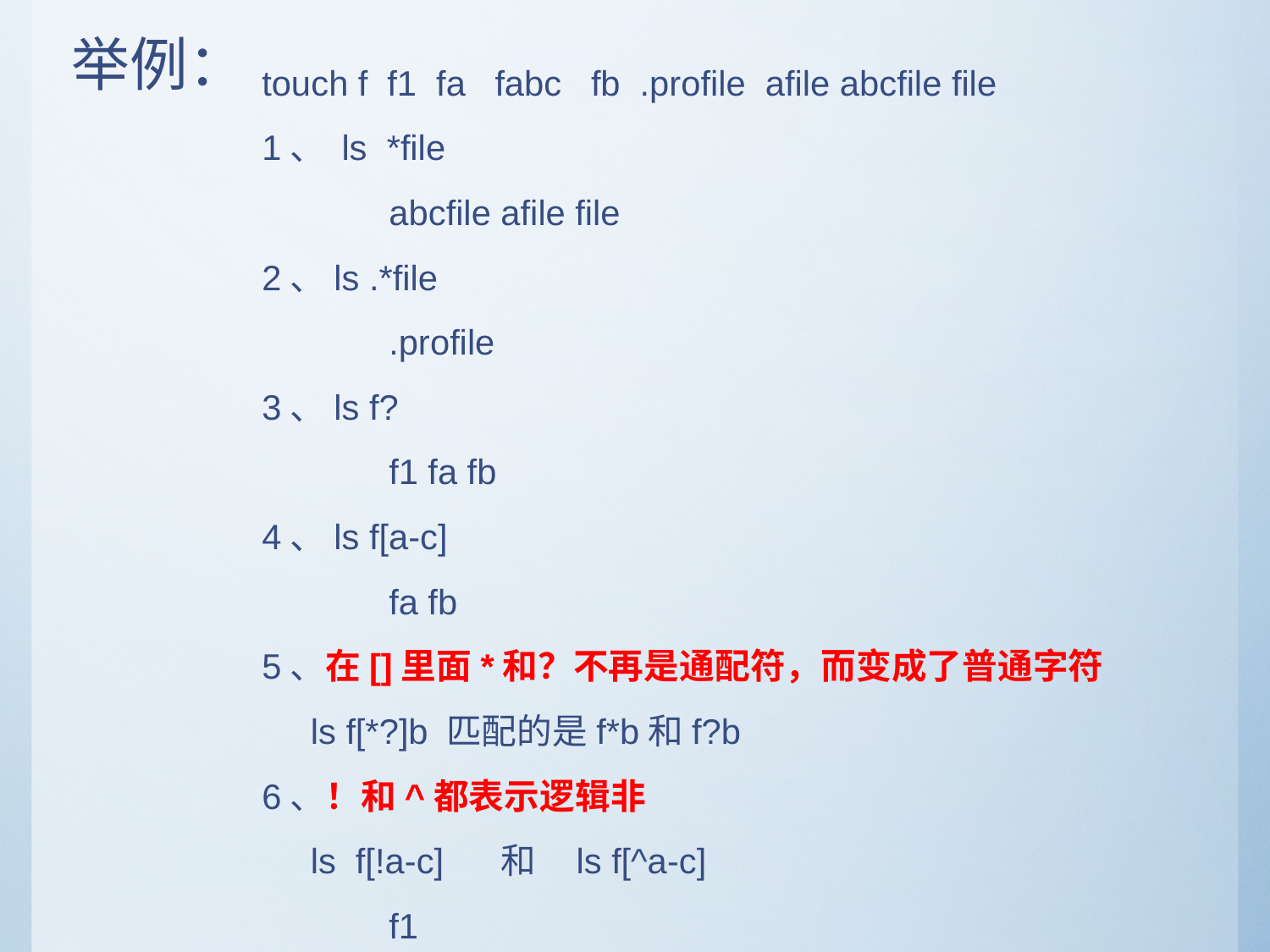

# 举例：
touch f  f1  fa   fabc   fb  .profile  afile abcfile file
1、 ls  *file
 	abcfile afile file
2、ls .*file
  	.profile
3、ls f?
	f1 fa fb
4、ls f[a-c]
	fa fb
5、在[]里面*和？不再是通配符，而变成了普通字符
     ls f[*?]b 匹配的是f*b和f?b
6、！和^都表示逻辑非
     ls  f[!a-c]     和    ls f[^a-c]
	f1